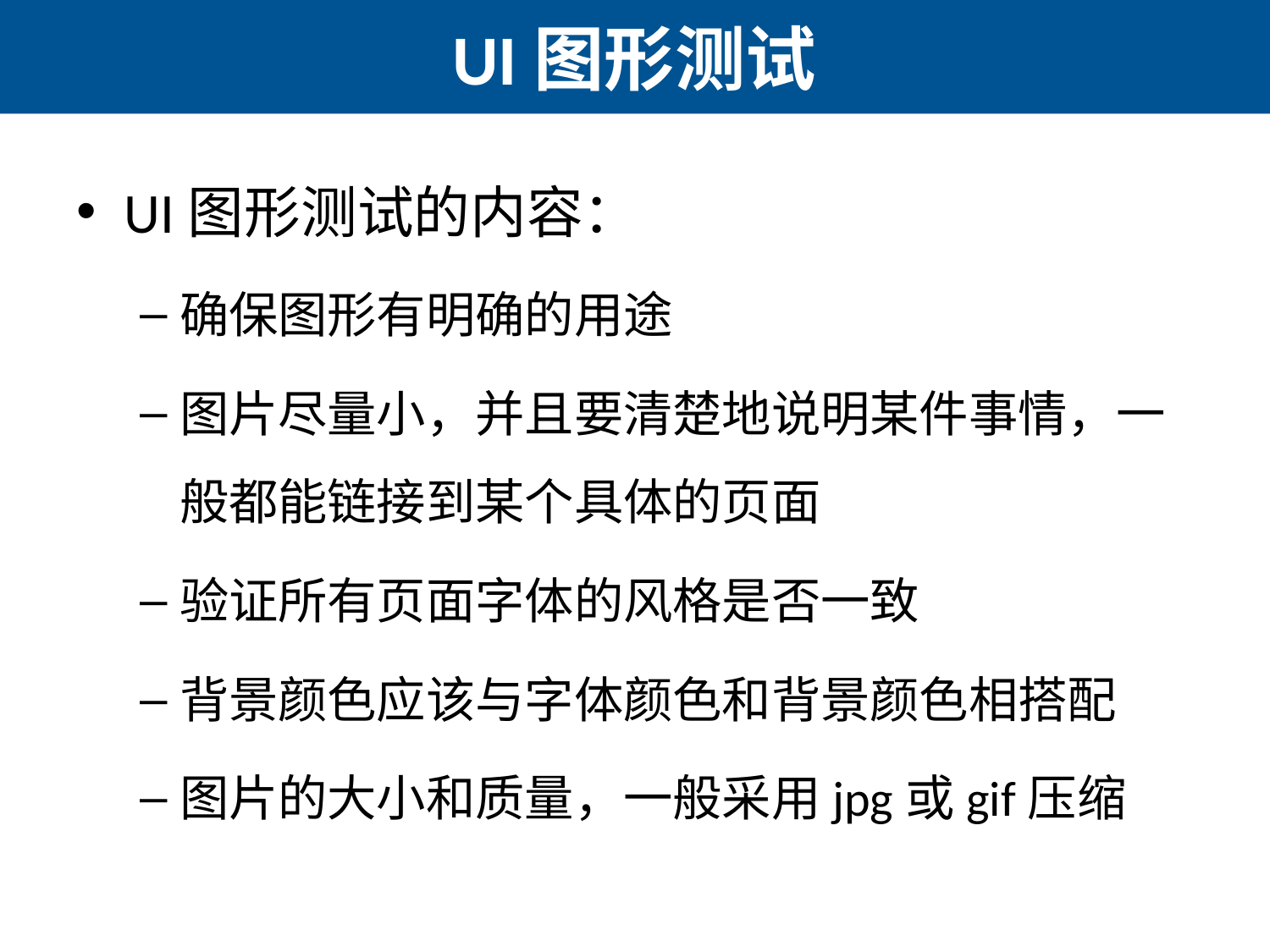

# UI图形测试
UI图形测试的内容：
确保图形有明确的用途
图片尽量小，并且要清楚地说明某件事情，一般都能链接到某个具体的页面
验证所有页面字体的风格是否一致
背景颜色应该与字体颜色和背景颜色相搭配
图片的大小和质量，一般采用jpg或gif压缩